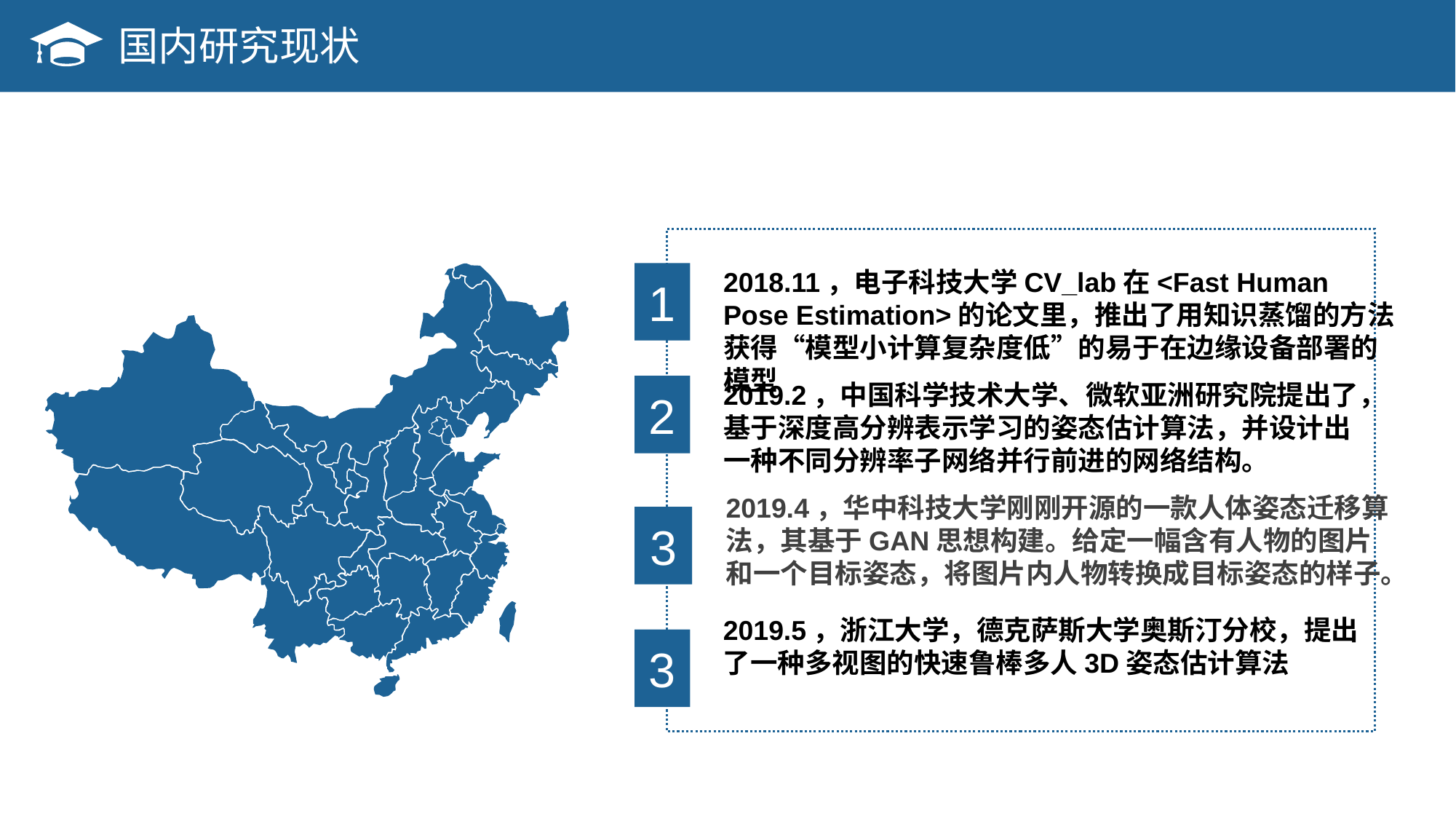

国内研究现状

2018.11，电子科技大学CV_lab在<Fast Human Pose Estimation>的论文里，推出了用知识蒸馏的方法获得“模型小计算复杂度低”的易于在边缘设备部署的模型

1

2019.2，中国科学技术大学、微软亚洲研究院提出了，基于深度高分辨表示学习的姿态估计算法，并设计出一种不同分辨率子网络并行前进的网络结构。
2
2019.4，华中科技大学刚刚开源的一款人体姿态迁移算法，其基于GAN思想构建。给定一幅含有人物的图片和一个目标姿态，将图片内人物转换成目标姿态的样子。
3
2019.5，浙江大学，德克萨斯大学奥斯汀分校，提出了一种多视图的快速鲁棒多人3D姿态估计算法
3